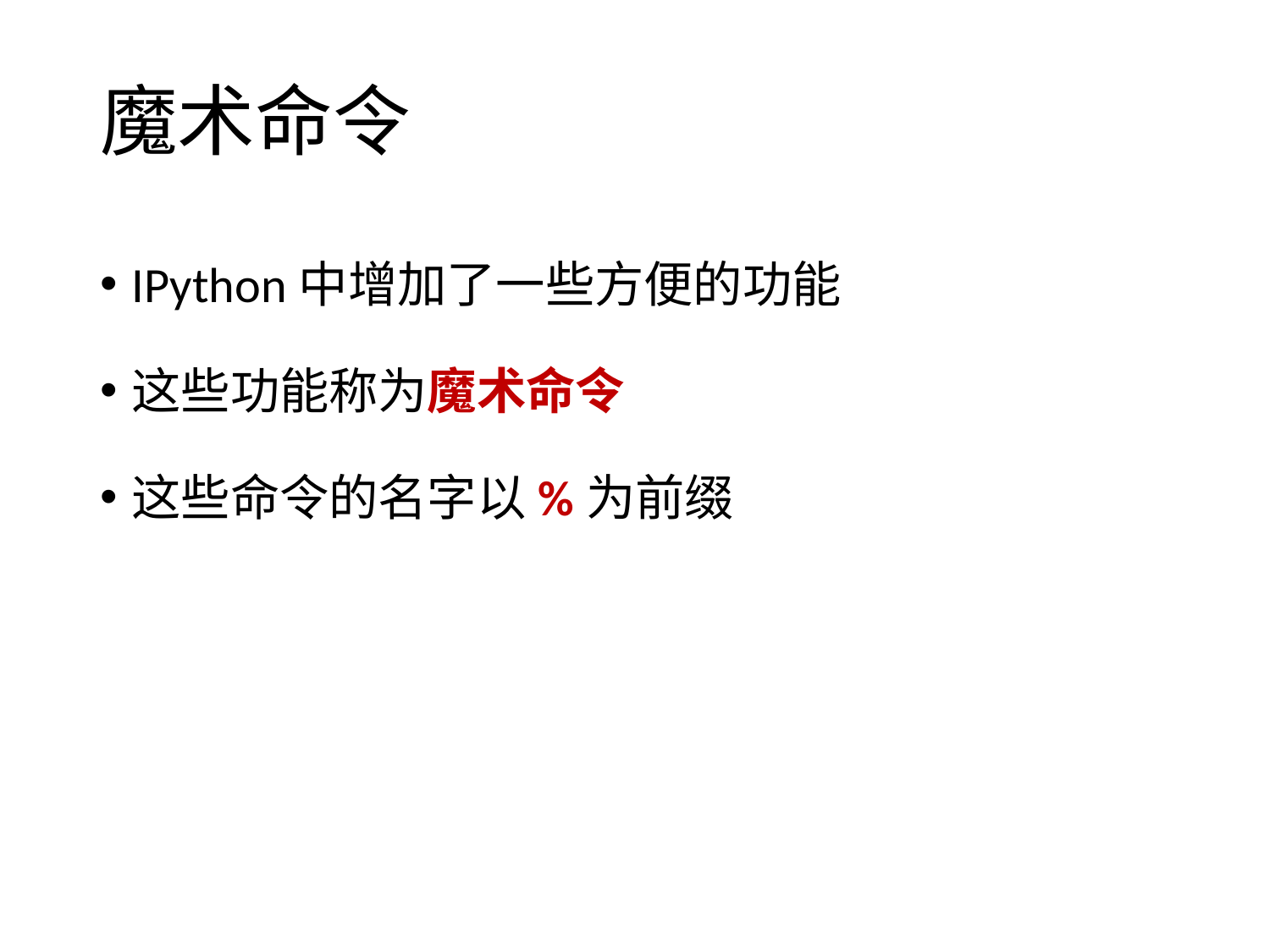

# 魔术命令
IPython中增加了一些方便的功能
这些功能称为魔术命令
这些命令的名字以%为前缀